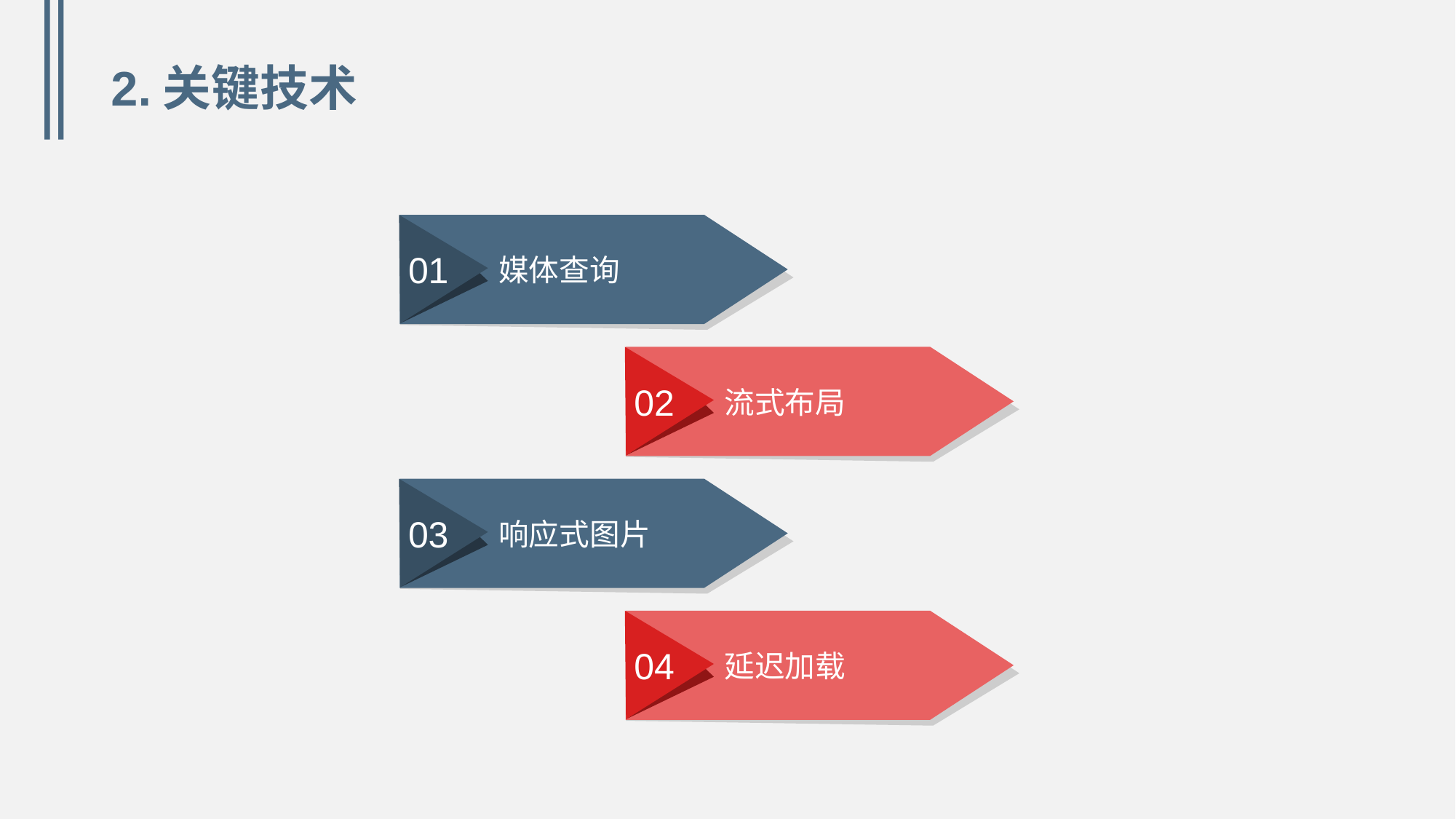

2.关键技术
01
媒体查询

02
流式布局

03
响应式图片

04
延迟加载